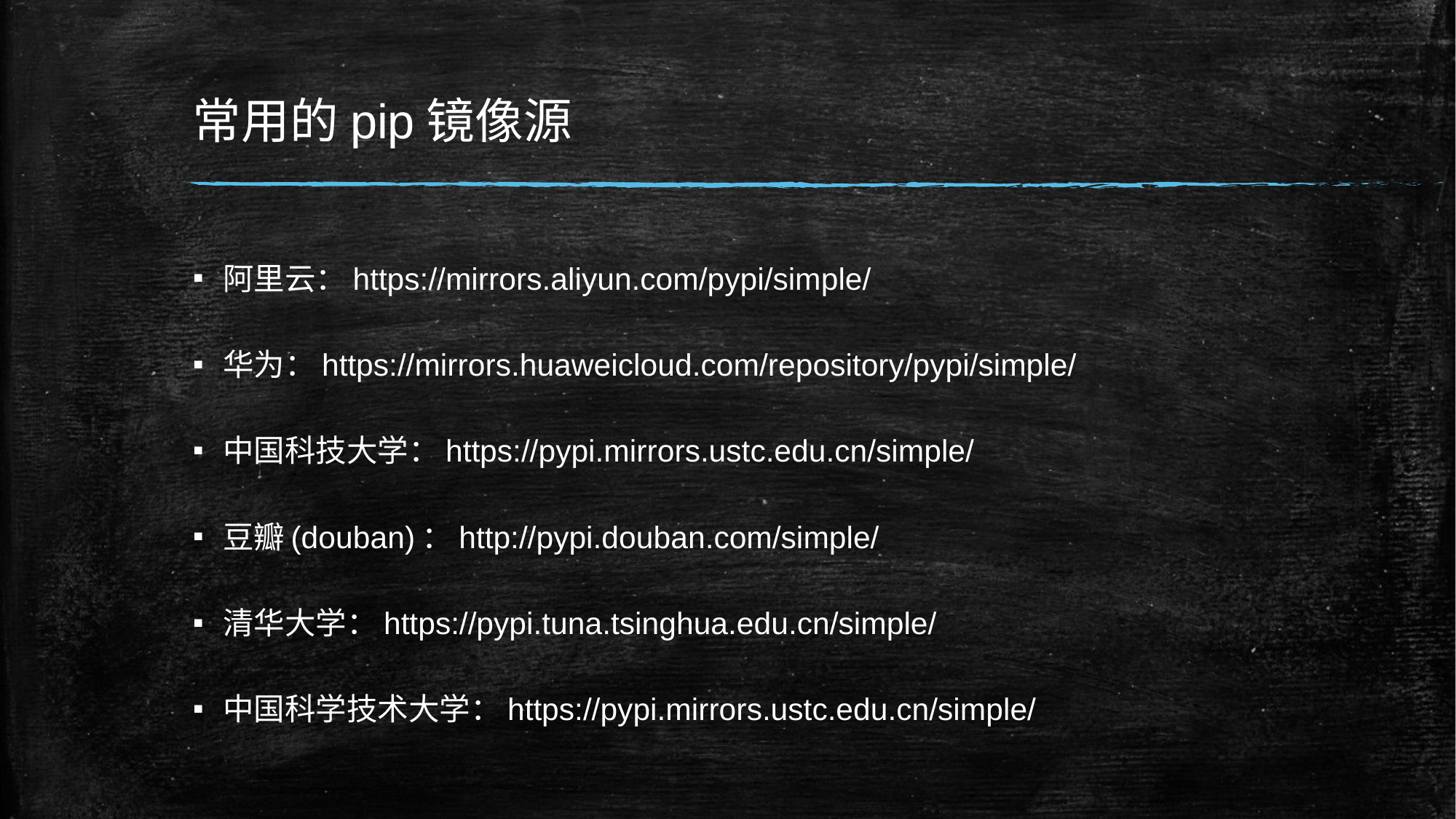

# 常用的pip镜像源
阿里云：https://mirrors.aliyun.com/pypi/simple/
华为：https://mirrors.huaweicloud.com/repository/pypi/simple/
中国科技大学：https://pypi.mirrors.ustc.edu.cn/simple/
豆瓣(douban)：http://pypi.douban.com/simple/
清华大学：https://pypi.tuna.tsinghua.edu.cn/simple/
中国科学技术大学：https://pypi.mirrors.ustc.edu.cn/simple/